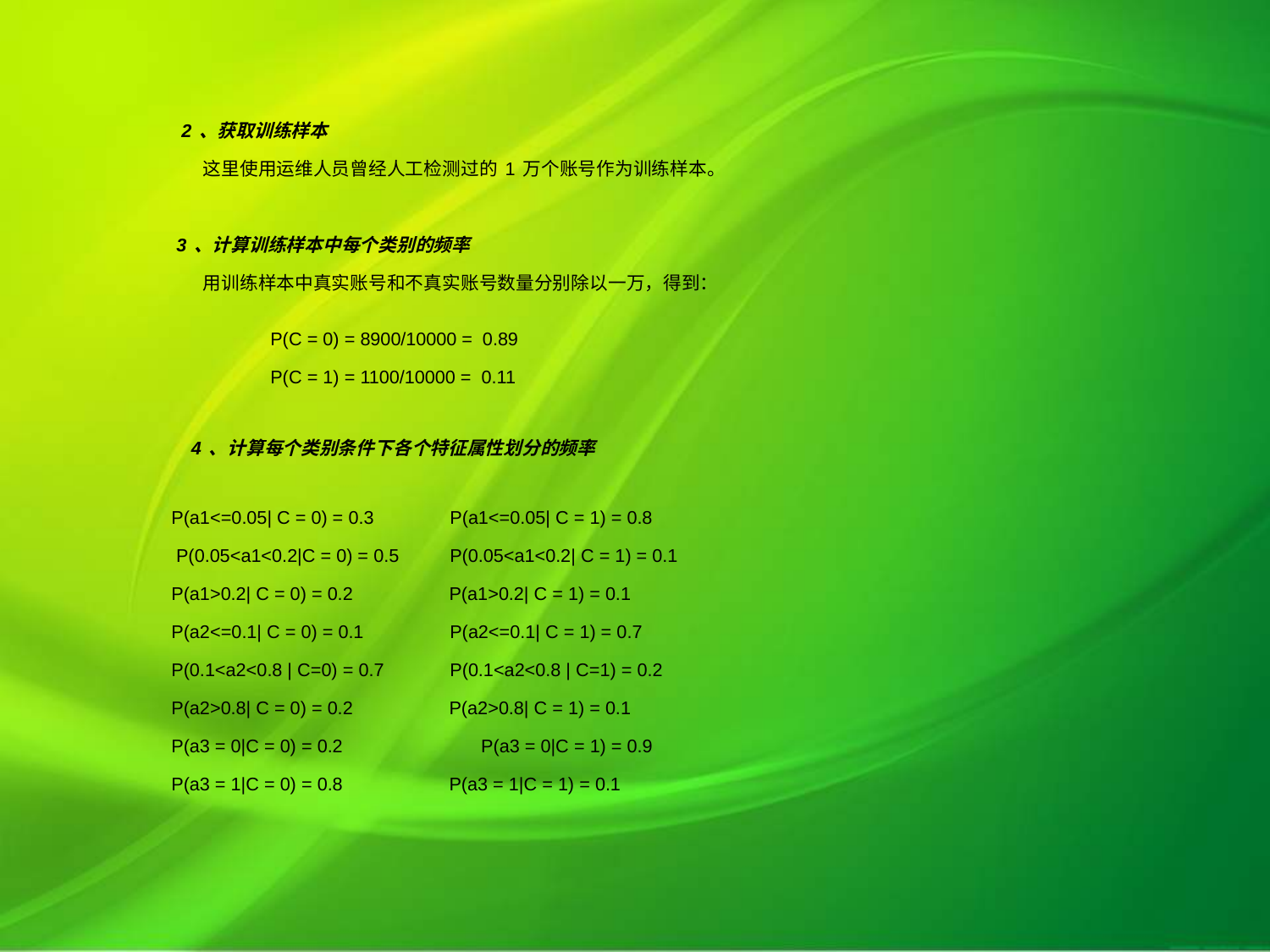

2、获取训练样本
      这里使用运维人员曾经人工检测过的1万个账号作为训练样本。

 3、计算训练样本中每个类别的频率
      用训练样本中真实账号和不真实账号数量分别除以一万，得到：

P(C = 0) = 8900/10000 =  0.89
P(C = 1) = 1100/10000 =  0.11

  4、计算每个类别条件下各个特征属性划分的频率
P(a1<=0.05| C = 0) = 0.3               P(a1<=0.05| C = 1) = 0.8
 P(0.05<a1<0.2|C = 0) = 0.5          P(0.05<a1<0.2| C = 1) = 0.1
P(a1>0.2| C = 0) = 0.2                   P(a1>0.2| C = 1) = 0.1
P(a2<=0.1| C = 0) = 0.1                 P(a2<=0.1| C = 1) = 0.7
P(0.1<a2<0.8 | C=0) = 0.7             P(0.1<a2<0.8 | C=1) = 0.2
P(a2>0.8| C = 0) = 0.2                   P(a2>0.8| C = 1) = 0.1
P(a3 = 0|C = 0) = 0.2	           P(a3 = 0|C = 1) = 0.9
P(a3 = 1|C = 0) = 0.8                     P(a3 = 1|C = 1) = 0.1